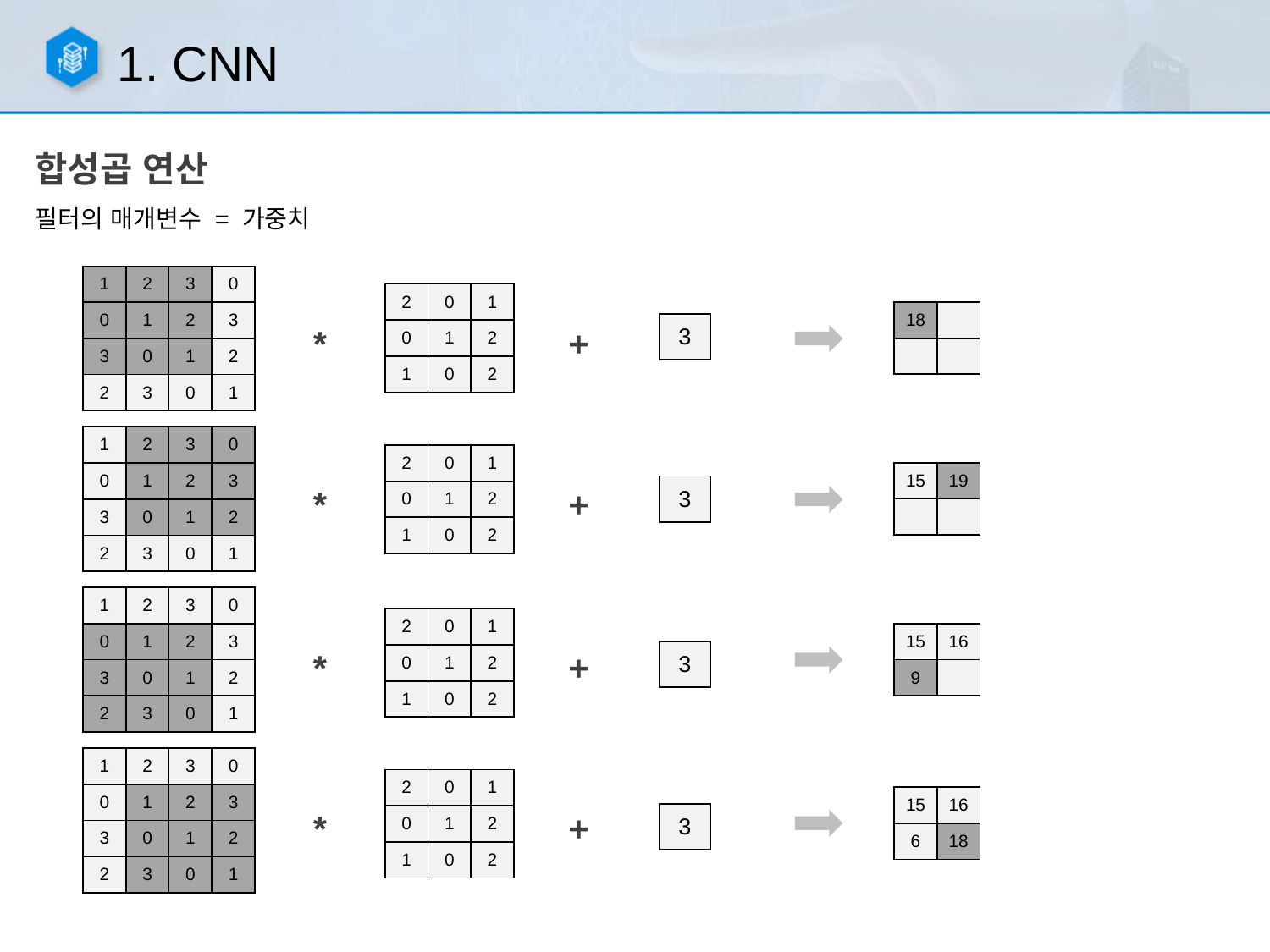

1. CNN
합성곱 연산
필터의 매개변수 = 가중치
| 1 | 2 | 3 | 0 |
| --- | --- | --- | --- |
| 0 | 1 | 2 | 3 |
| 3 | 0 | 1 | 2 |
| 2 | 3 | 0 | 1 |
| 2 | 0 | 1 |
| --- | --- | --- |
| 0 | 1 | 2 |
| 1 | 0 | 2 |
| 18 |  |
| --- | --- |
|  |  |
*
+
| 3 |
| --- |

| 1 | 2 | 3 | 0 |
| --- | --- | --- | --- |
| 0 | 1 | 2 | 3 |
| 3 | 0 | 1 | 2 |
| 2 | 3 | 0 | 1 |
| 2 | 0 | 1 |
| --- | --- | --- |
| 0 | 1 | 2 |
| 1 | 0 | 2 |
| 15 | 19 |
| --- | --- |
|  |  |
*
+
| 3 |
| --- |

| 1 | 2 | 3 | 0 |
| --- | --- | --- | --- |
| 0 | 1 | 2 | 3 |
| 3 | 0 | 1 | 2 |
| 2 | 3 | 0 | 1 |
| 2 | 0 | 1 |
| --- | --- | --- |
| 0 | 1 | 2 |
| 1 | 0 | 2 |
| 15 | 16 |
| --- | --- |
| 9 |  |
*
+
| 3 |
| --- |

| 1 | 2 | 3 | 0 |
| --- | --- | --- | --- |
| 0 | 1 | 2 | 3 |
| 3 | 0 | 1 | 2 |
| 2 | 3 | 0 | 1 |
| 2 | 0 | 1 |
| --- | --- | --- |
| 0 | 1 | 2 |
| 1 | 0 | 2 |
| 15 | 16 |
| --- | --- |
| 6 | 18 |
*
+
| 3 |
| --- |